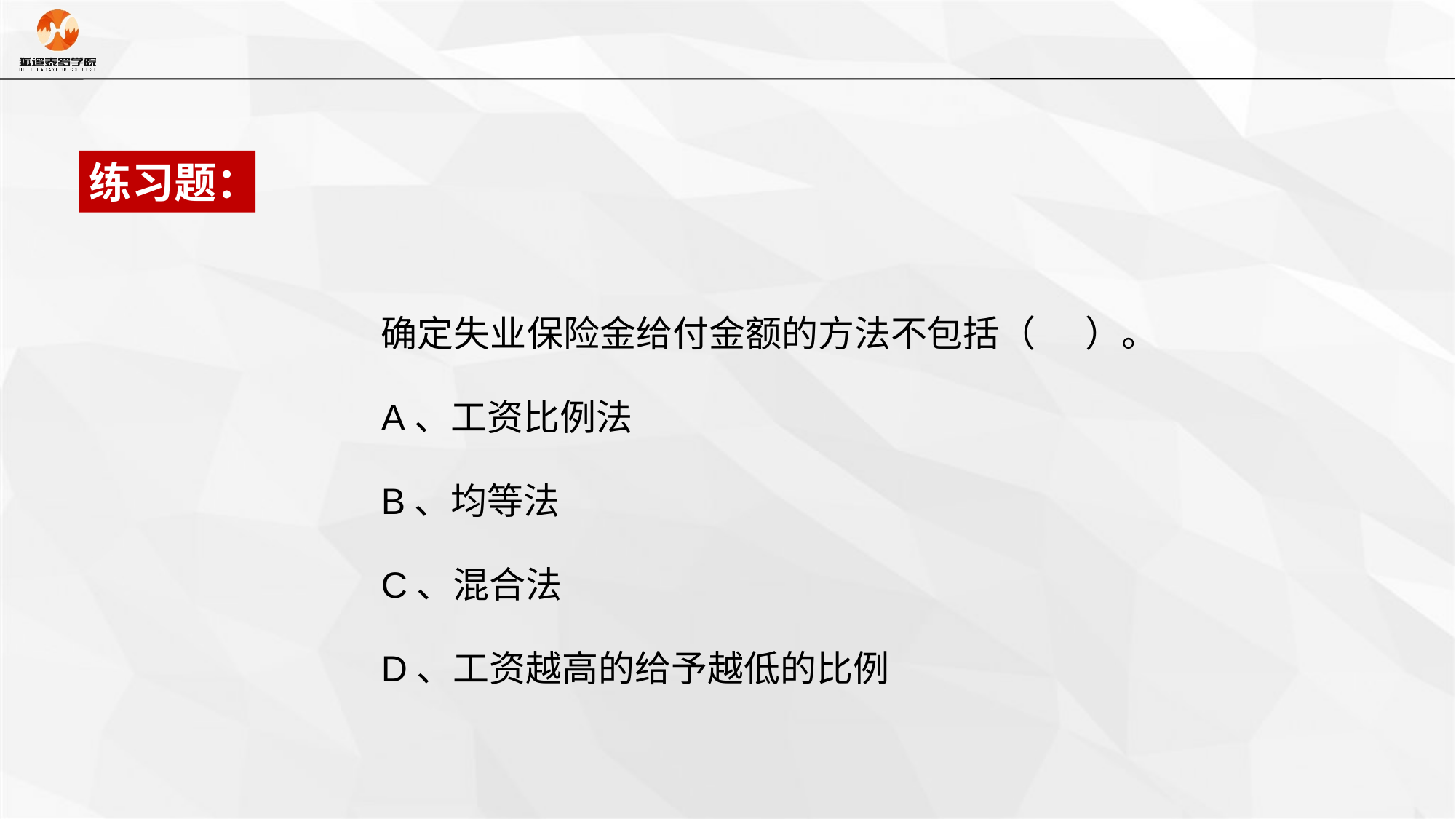

练习题：
确定失业保险金给付金额的方法不包括（      ）。
A、工资比例法
B、均等法
C、混合法
D、工资越高的给予越低的比例